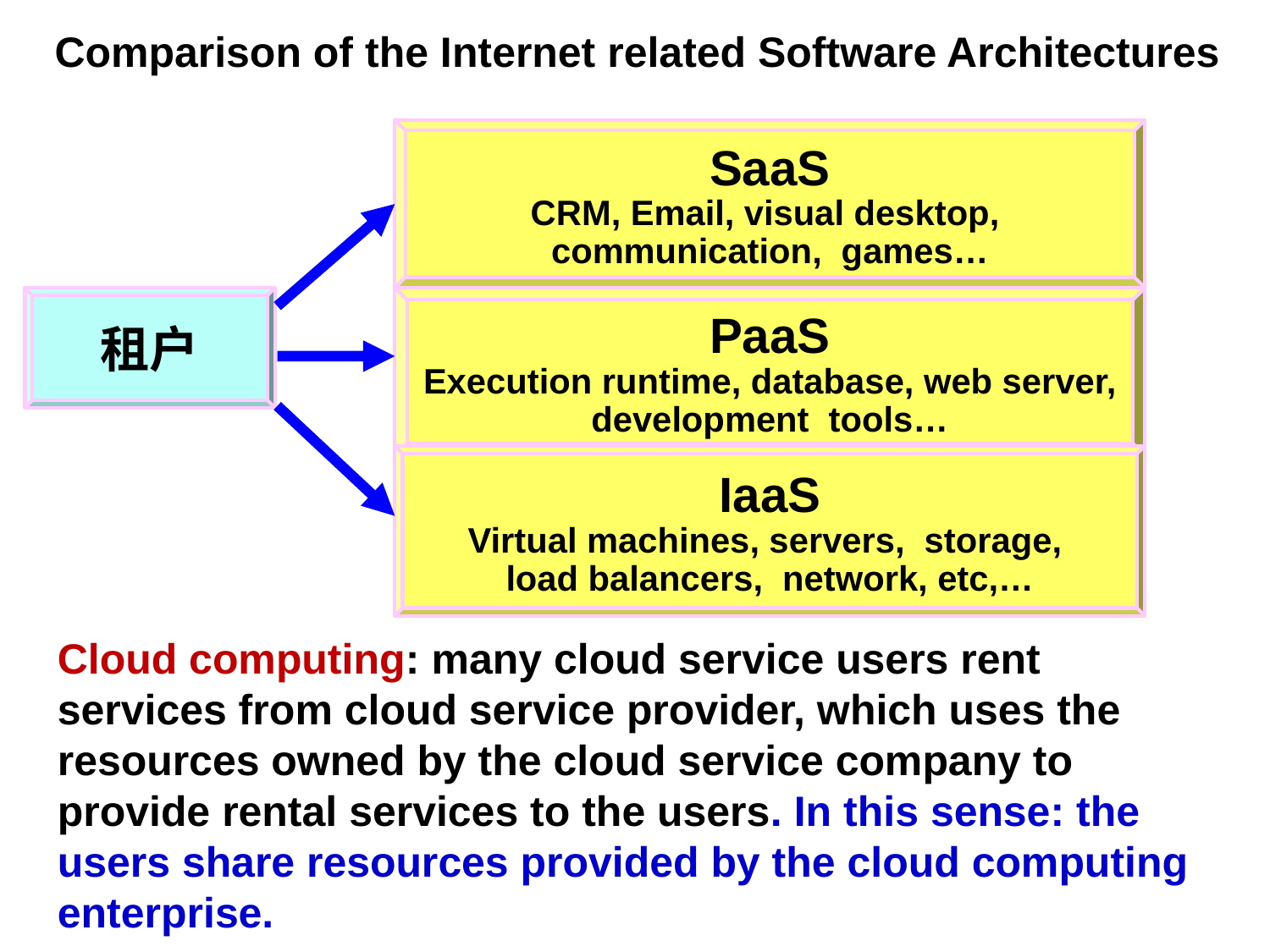

Comparison of the Internet related Software Architectures
SaaS
CRM, Email, visual desktop,
communication,  games…

租户
PaaS
Execution runtime, database, web server,
development  tools…

IaaS
Virtual machines, servers,  storage,
load balancers,  network, etc,…
Cloud computing: many cloud service users rent services from cloud service provider, which uses the resources owned by the cloud service company to provide rental services to the users. In this sense: the users share resources provided by the cloud computing enterprise.